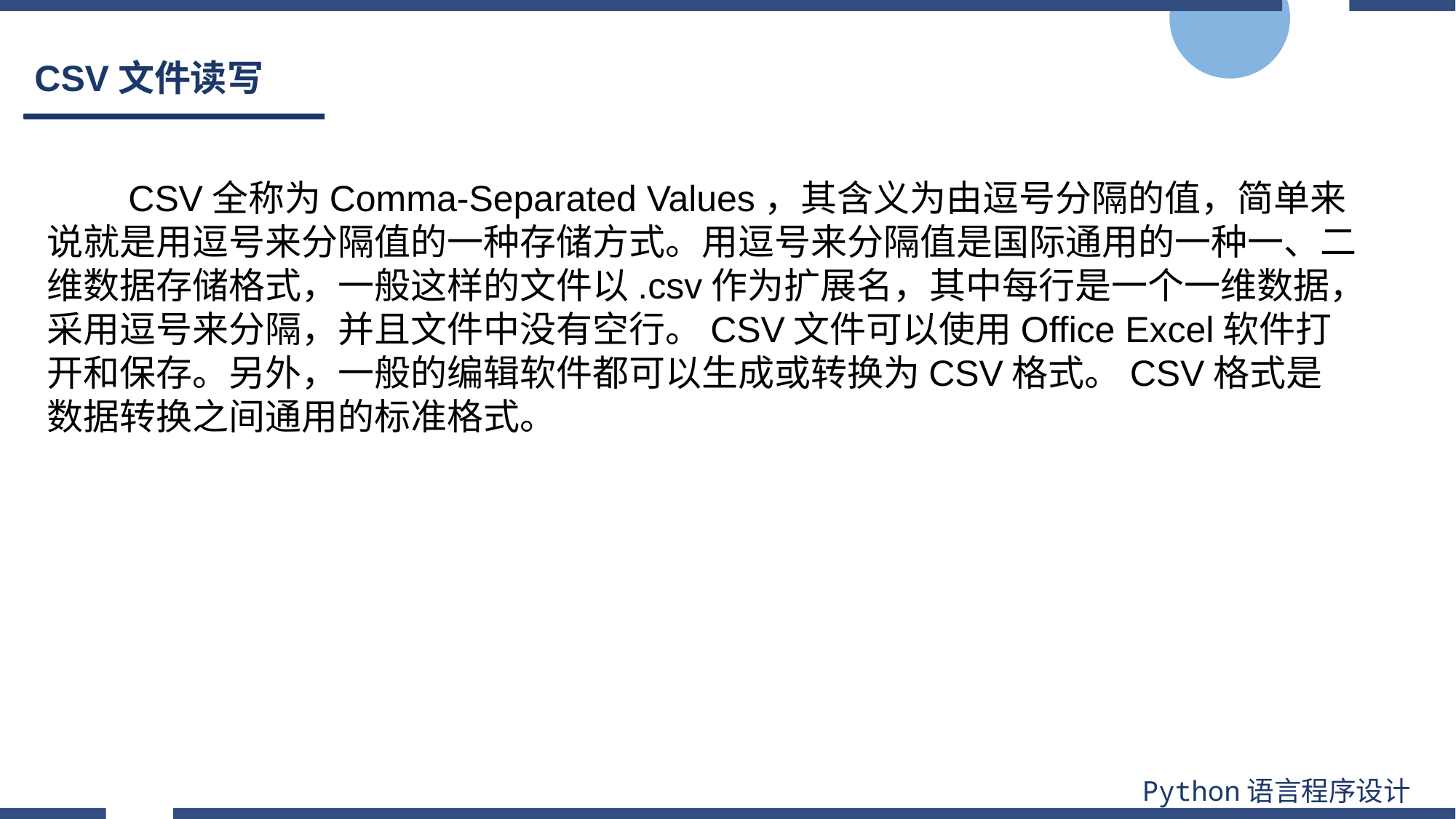

# CSV文件读写
        CSV全称为Comma-Separated Values，其含义为由逗号分隔的值，简单来说就是用逗号来分隔值的一种存储方式。用逗号来分隔值是国际通用的一种一、二维数据存储格式，一般这样的文件以.csv作为扩展名，其中每行是一个一维数据，采用逗号来分隔，并且文件中没有空行。CSV文件可以使用Office Excel软件打开和保存。另外，一般的编辑软件都可以生成或转换为CSV格式。CSV格式是数据转换之间通用的标准格式。